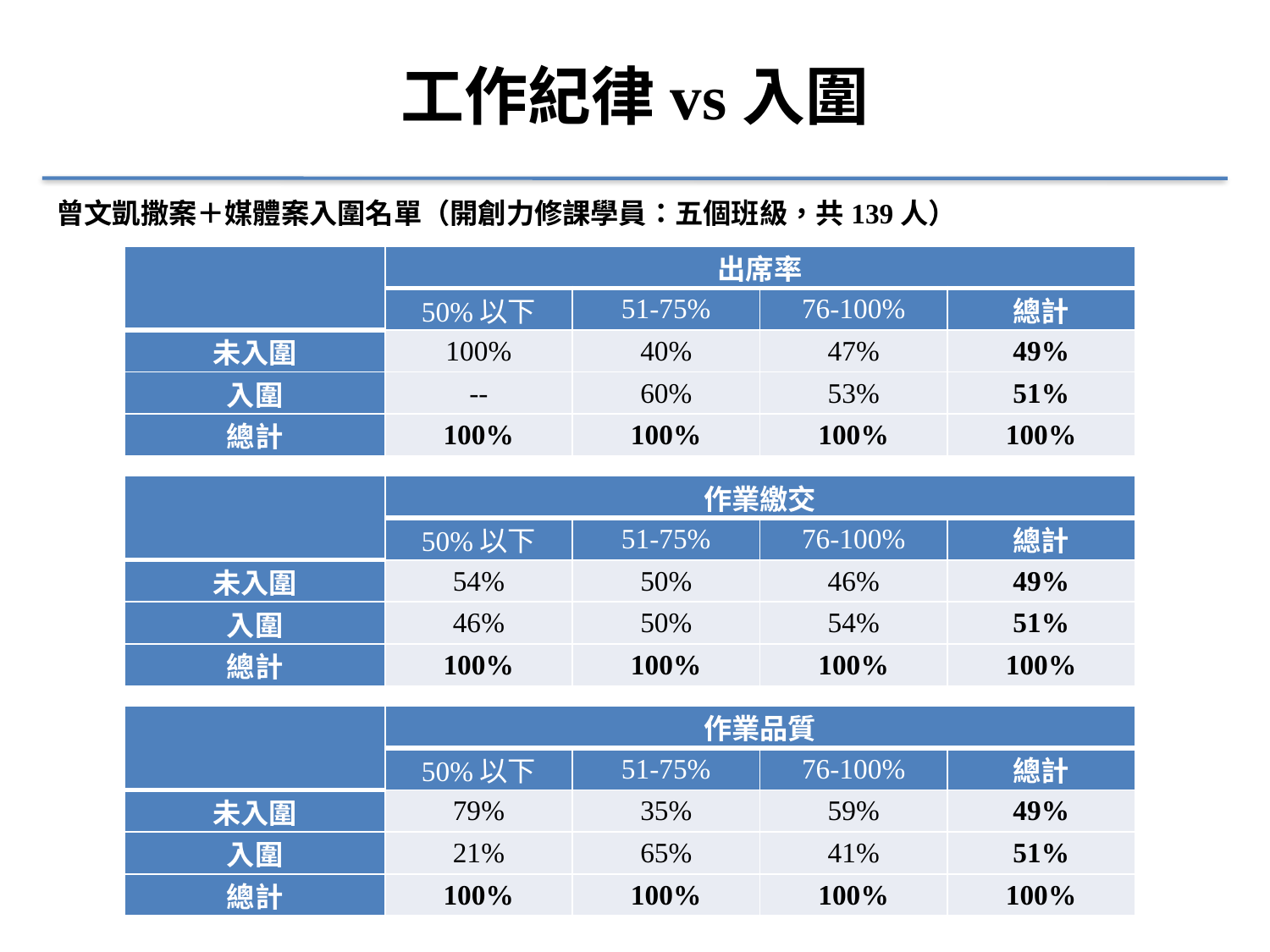

# 工作紀律vs入圍
曾文凱撒案＋媒體案入圍名單（開創力修課學員：五個班級，共139人）
|  | 出席率 |  |  |  |
| --- | --- | --- | --- | --- |
|  | 50%以下 | 51-75% | 76-100% | 總計 |
| 未入圍 | 100% | 40% | 47% | 49% |
| 入圍 | -- | 60% | 53% | 51% |
| 總計 | 100% | 100% | 100% | 100% |
|  | 作業繳交 |  |  |  |
| --- | --- | --- | --- | --- |
|  | 50%以下 | 51-75% | 76-100% | 總計 |
| 未入圍 | 54% | 50% | 46% | 49% |
| 入圍 | 46% | 50% | 54% | 51% |
| 總計 | 100% | 100% | 100% | 100% |
|  | 作業品質 |  |  |  |
| --- | --- | --- | --- | --- |
|  | 50%以下 | 51-75% | 76-100% | 總計 |
| 未入圍 | 79% | 35% | 59% | 49% |
| 入圍 | 21% | 65% | 41% | 51% |
| 總計 | 100% | 100% | 100% | 100% |